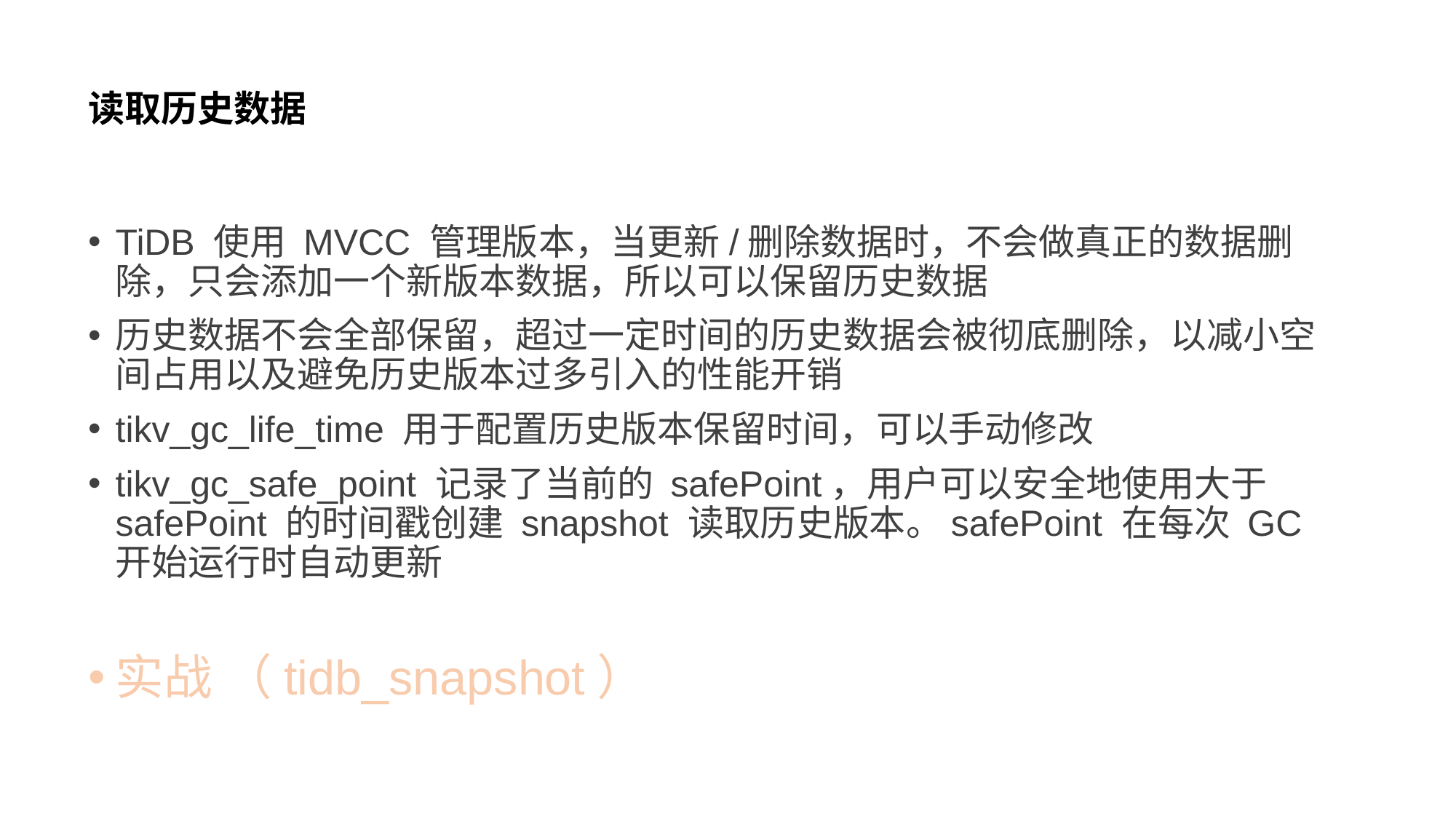

# 读取历史数据
TiDB 使用 MVCC 管理版本，当更新/删除数据时，不会做真正的数据删除，只会添加一个新版本数据，所以可以保留历史数据
历史数据不会全部保留，超过一定时间的历史数据会被彻底删除，以减小空间占用以及避免历史版本过多引入的性能开销
tikv_gc_life_time 用于配置历史版本保留时间，可以手动修改
tikv_gc_safe_point 记录了当前的 safePoint，用户可以安全地使用大于 safePoint 的时间戳创建 snapshot 读取历史版本。safePoint 在每次 GC 开始运行时自动更新

实战 （tidb_snapshot）